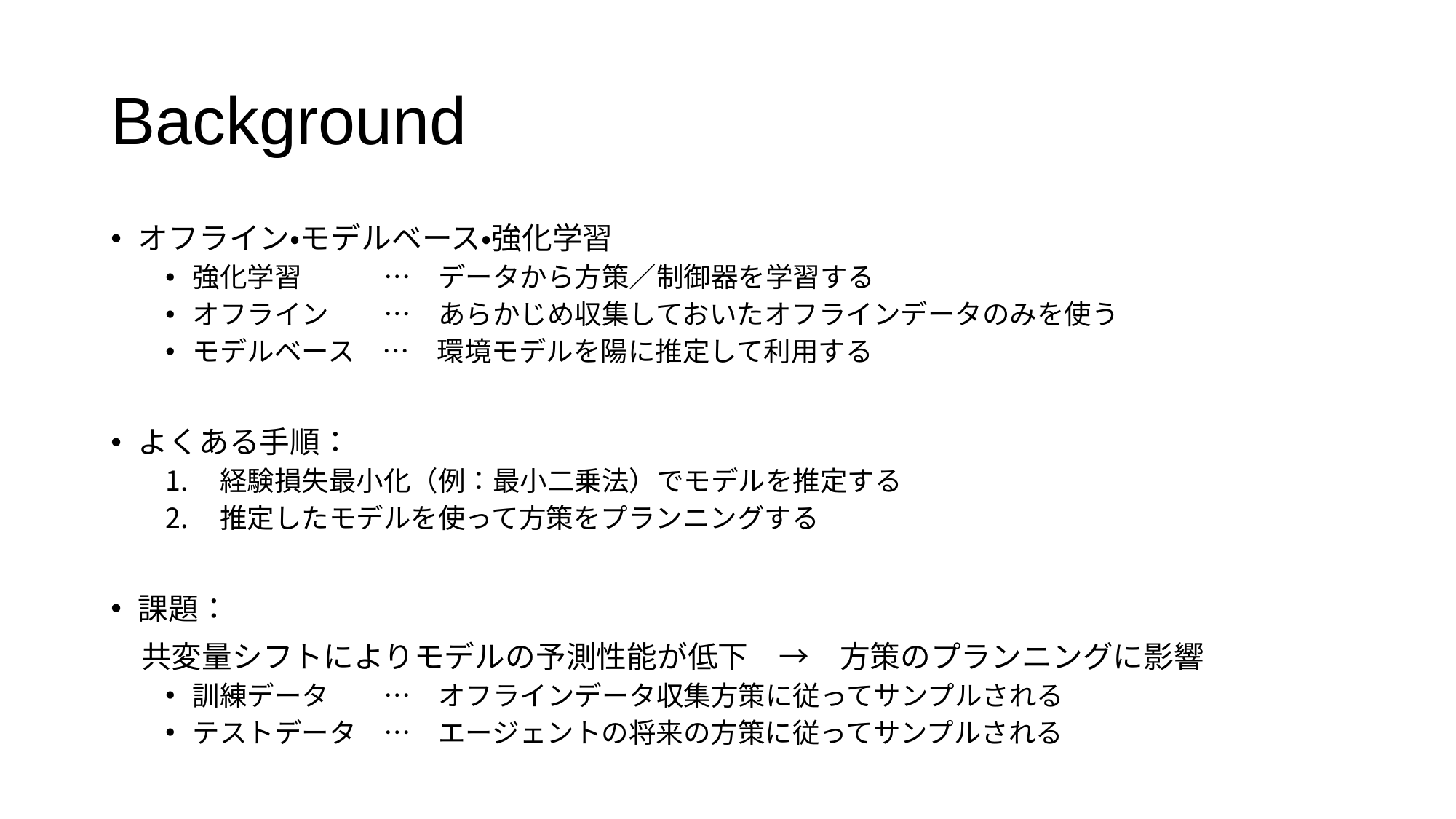

# Background
オフライン・モデルベース・強化学習
強化学習　　　…　データから方策／制御器を学習する
オフライン　　…　あらかじめ収集しておいたオフラインデータのみを使う
モデルベース　…　環境モデルを陽に推定して利用する

よくある手順：
経験損失最小化（例：最小二乗法）でモデルを推定する
推定したモデルを使って方策をプランニングする

課題：
　共変量シフトによりモデルの予測性能が低下　→　方策のプランニングに影響
訓練データ　　…　オフラインデータ収集方策に従ってサンプルされる
テストデータ　…　エージェントの将来の方策に従ってサンプルされる